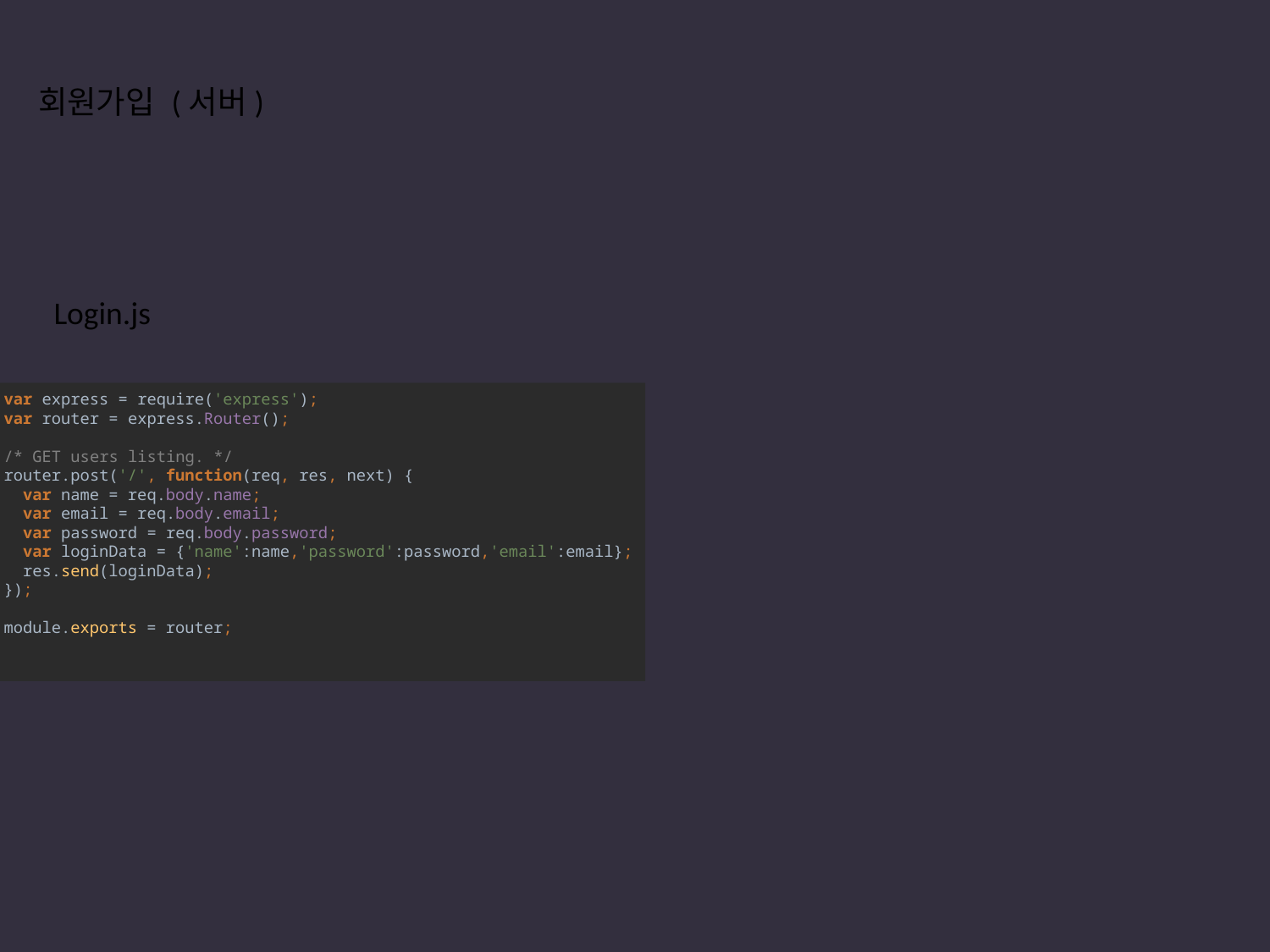

회원가입 (서버)
Login.js
var express = require('express');
var router = express.Router();
/* GET users listing. */
router.post('/', function(req, res, next) {
  var name = req.body.name;
  var email = req.body.email;
  var password = req.body.password;
  var loginData = {'name':name,'password':password,'email':email};
  res.send(loginData);
});
module.exports = router;